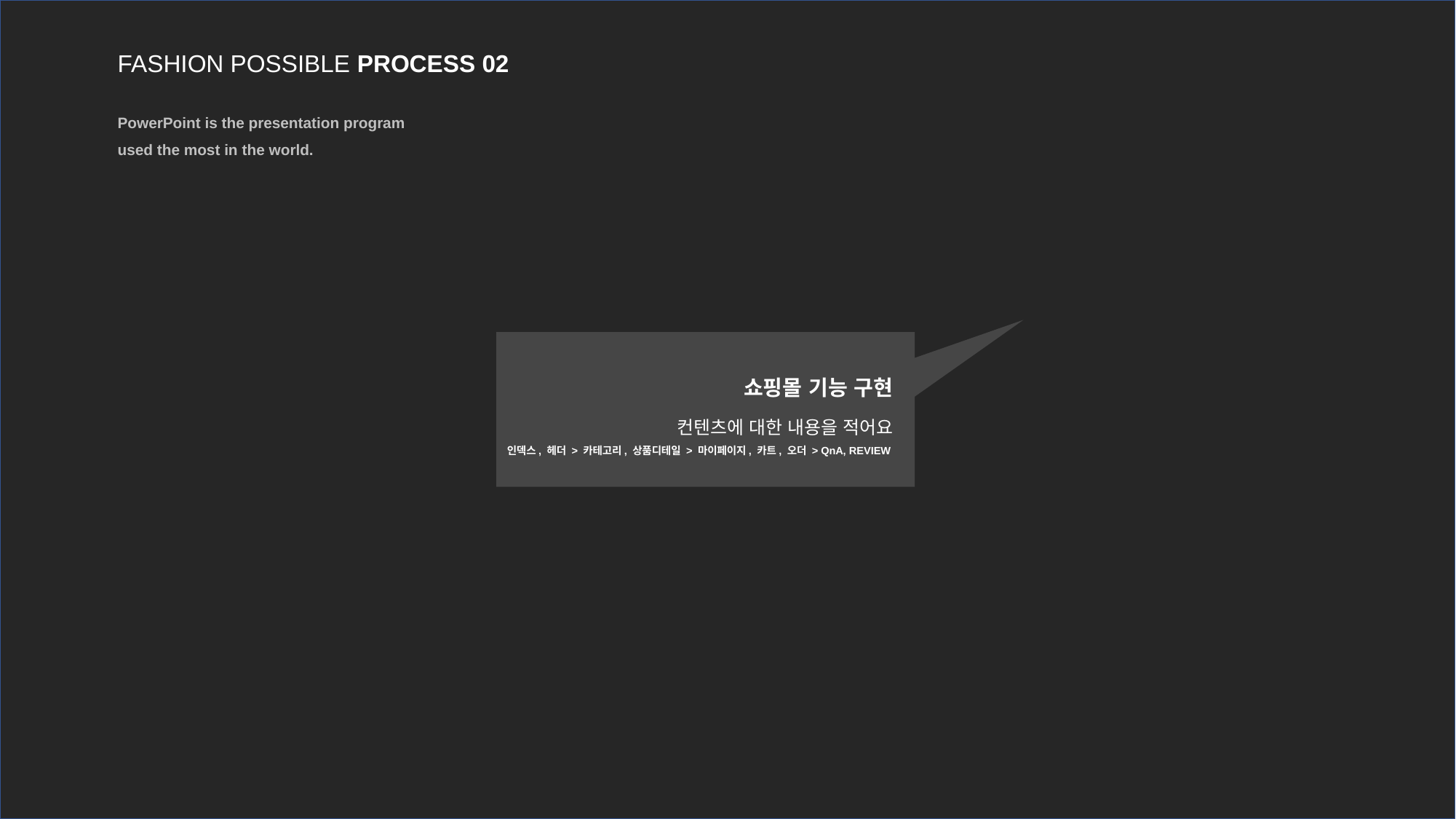

FASHION POSSIBLE PROCESS 02

PowerPoint is the presentation program
used the most in the world.
쇼핑몰 기능 구현

컨텐츠에 대한 내용을 적어요
인덱스, 헤더 > 카테고리, 상품디테일 > 마이페이지, 카트, 오더 > QnA, REVIEW